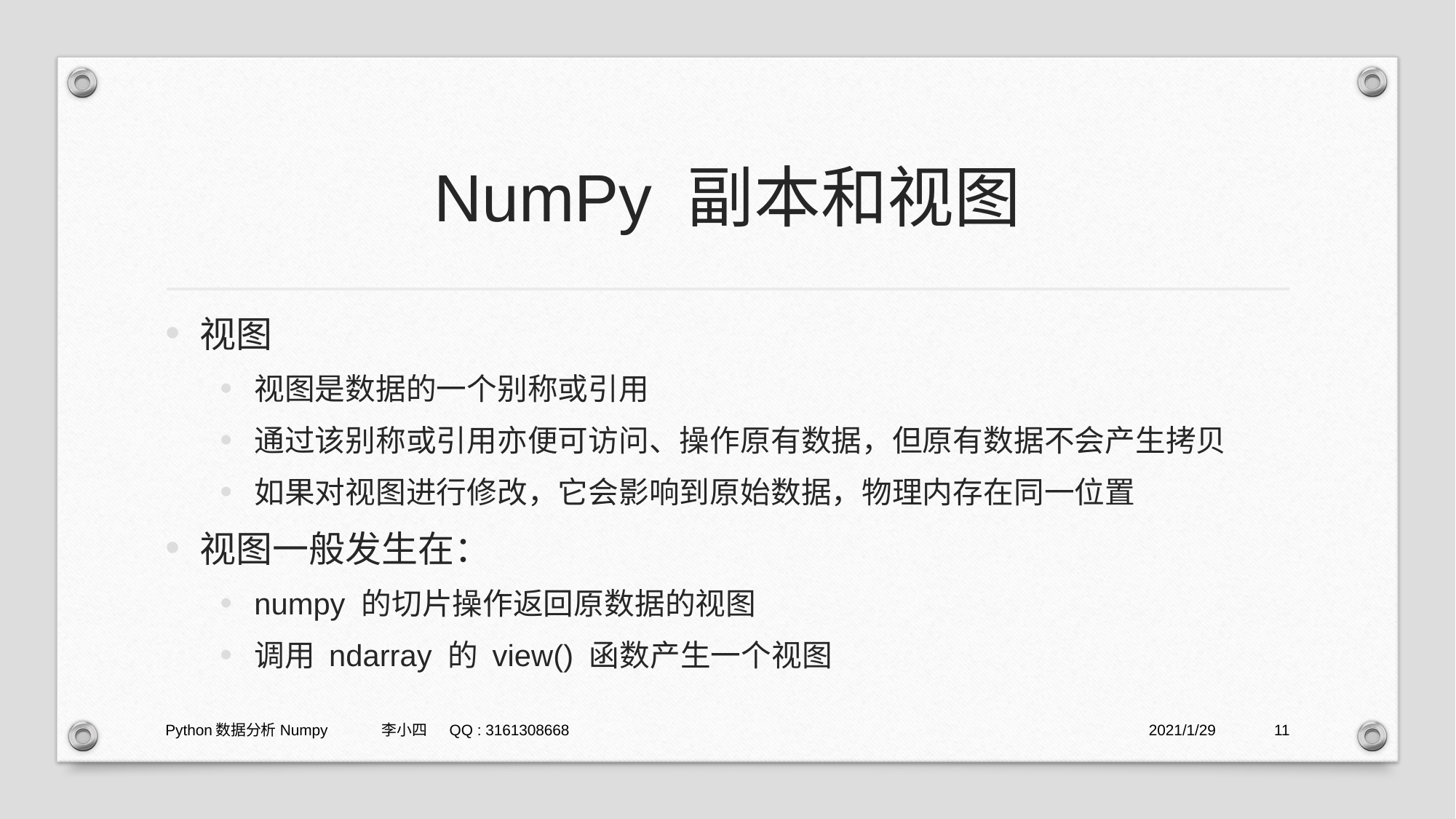

# NumPy 副本和视图
视图
视图是数据的一个别称或引用
通过该别称或引用亦便可访问、操作原有数据，但原有数据不会产生拷贝
如果对视图进行修改，它会影响到原始数据，物理内存在同一位置
视图一般发生在：
numpy 的切片操作返回原数据的视图
调用 ndarray 的 view() 函数产生一个视图
Python数据分析Numpy            李小四    QQ : 3161308668
2021/1/29
11